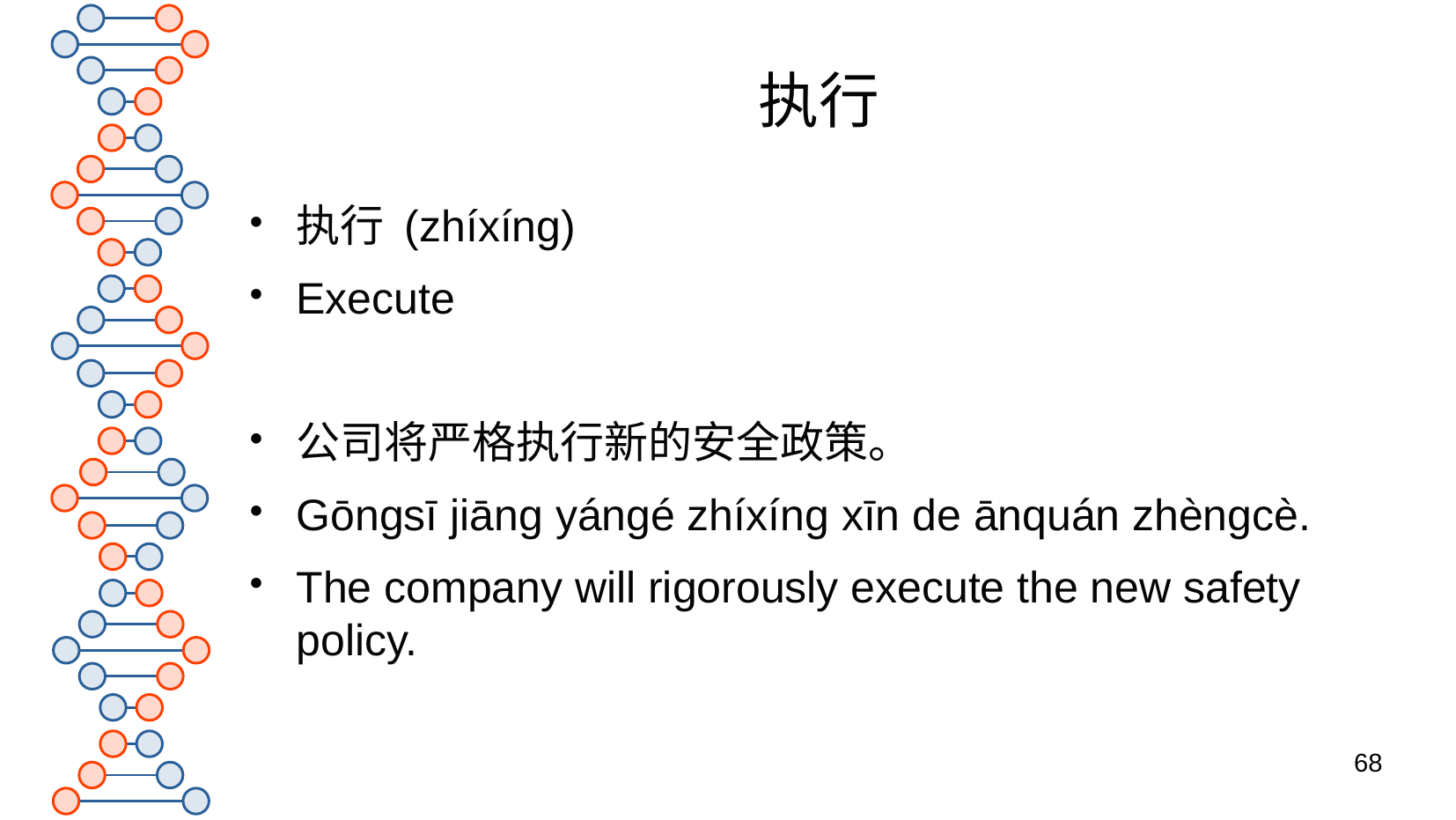

# 执行
执行 (zhíxíng)
Execute

公司将严格执行新的安全政策。
Gōngsī jiāng yángé zhíxíng xīn de ānquán zhèngcè.
The company will rigorously execute the new safety policy.

68